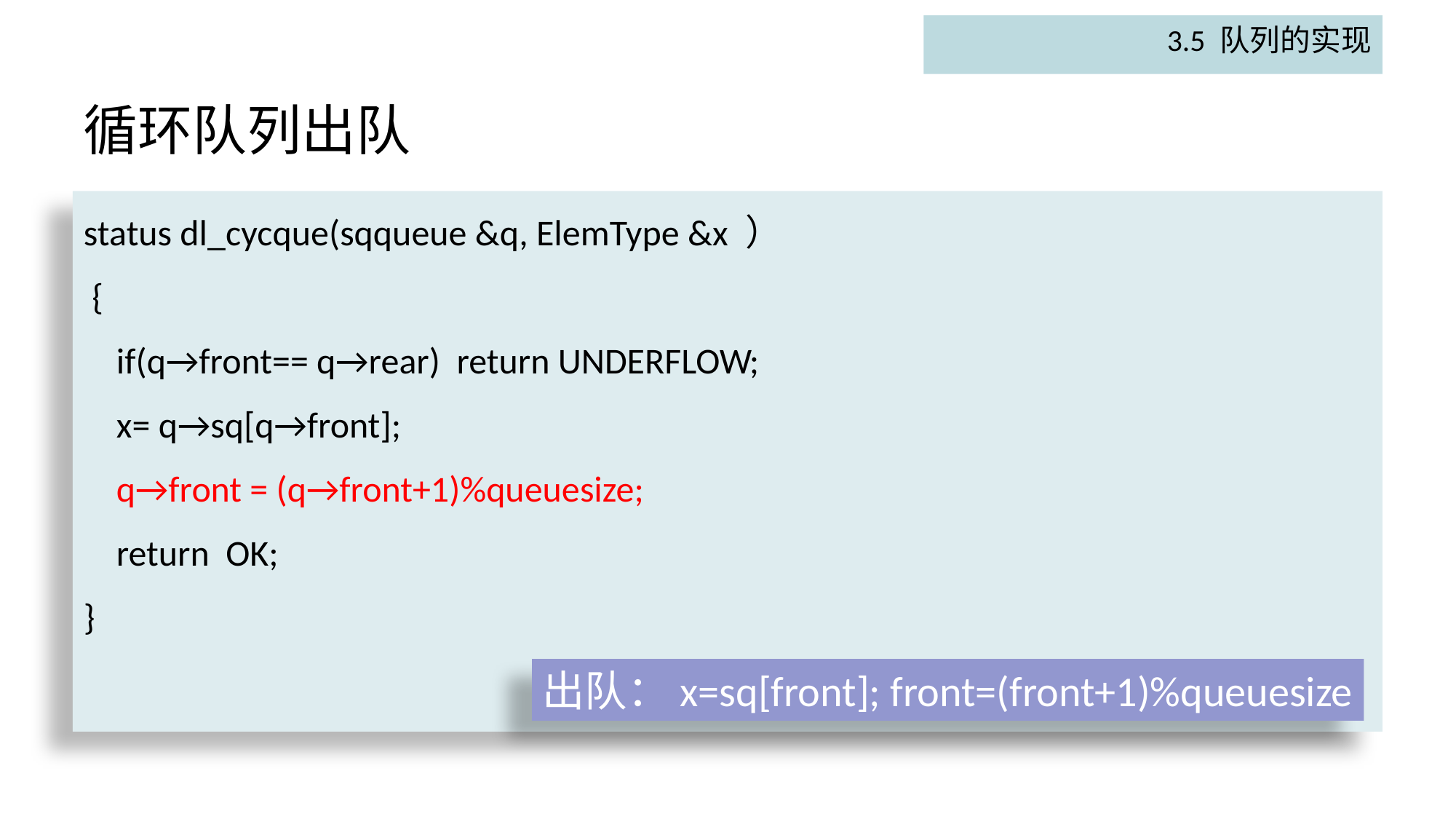

3.5 队列的实现

# 循环队列出队
status dl_cycque(sqqueue &q, ElemType &x ）
 {
    if(q→front== q→rear)  return UNDERFLOW;
    x= q→sq[q→front];
    q→front = (q→front+1)%queuesize;
    return  OK;
}

出队：x=sq[front]; front=(front+1)%queuesize